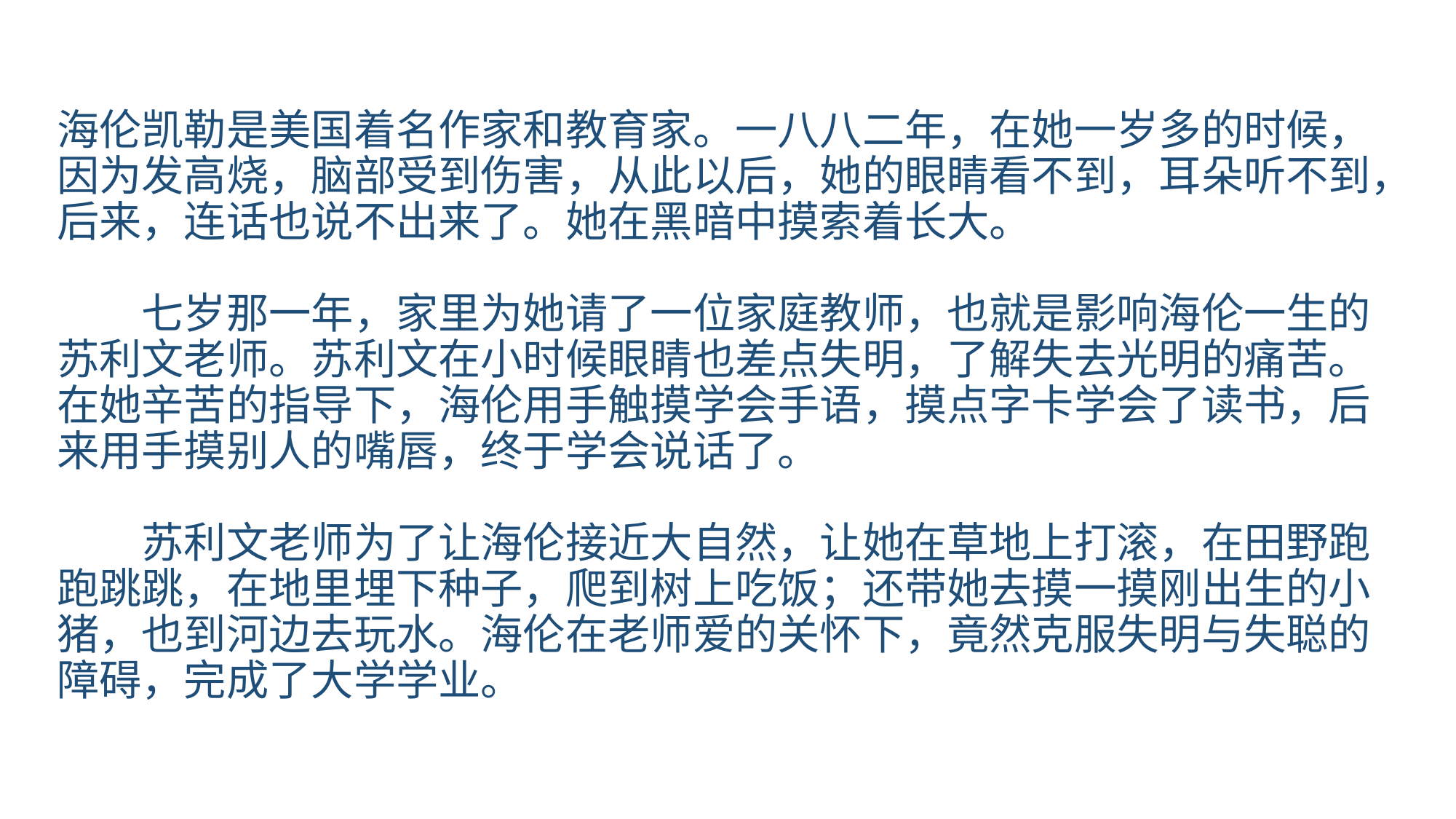

海伦凯勒是美国着名作家和教育家。一八八二年，在她一岁多的时候，因为发高烧，脑部受到伤害，从此以后，她的眼睛看不到，耳朵听不到，后来，连话也说不出来了。她在黑暗中摸索着长大。

　　七岁那一年，家里为她请了一位家庭教师，也就是影响海伦一生的苏利文老师。苏利文在小时候眼睛也差点失明，了解失去光明的痛苦。在她辛苦的指导下，海伦用手触摸学会手语，摸点字卡学会了读书，后来用手摸别人的嘴唇，终于学会说话了。

　　苏利文老师为了让海伦接近大自然，让她在草地上打滚，在田野跑跑跳跳，在地里埋下种子，爬到树上吃饭；还带她去摸一摸刚出生的小猪，也到河边去玩水。海伦在老师爱的关怀下，竟然克服失明与失聪的障碍，完成了大学学业。